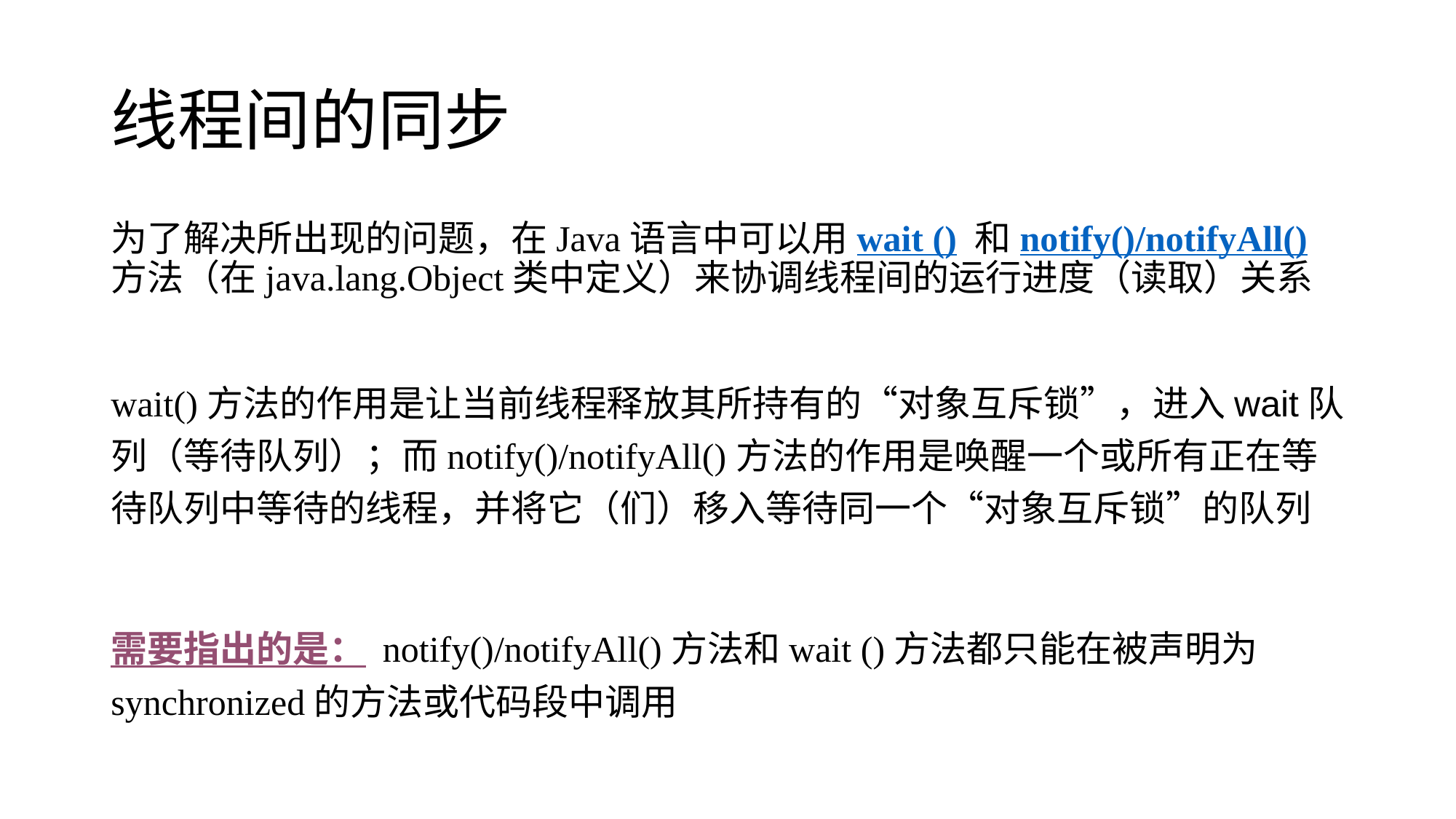

# 线程间的同步
为了解决所出现的问题，在Java语言中可以用wait () 和notify()/notifyAll()方法（在java.lang.Object类中定义）来协调线程间的运行进度（读取）关系

wait()方法的作用是让当前线程释放其所持有的“对象互斥锁”，进入wait队列（等待队列）；而notify()/notifyAll()方法的作用是唤醒一个或所有正在等待队列中等待的线程，并将它（们）移入等待同一个“对象互斥锁”的队列

需要指出的是： notify()/notifyAll()方法和wait ()方法都只能在被声明为synchronized的方法或代码段中调用